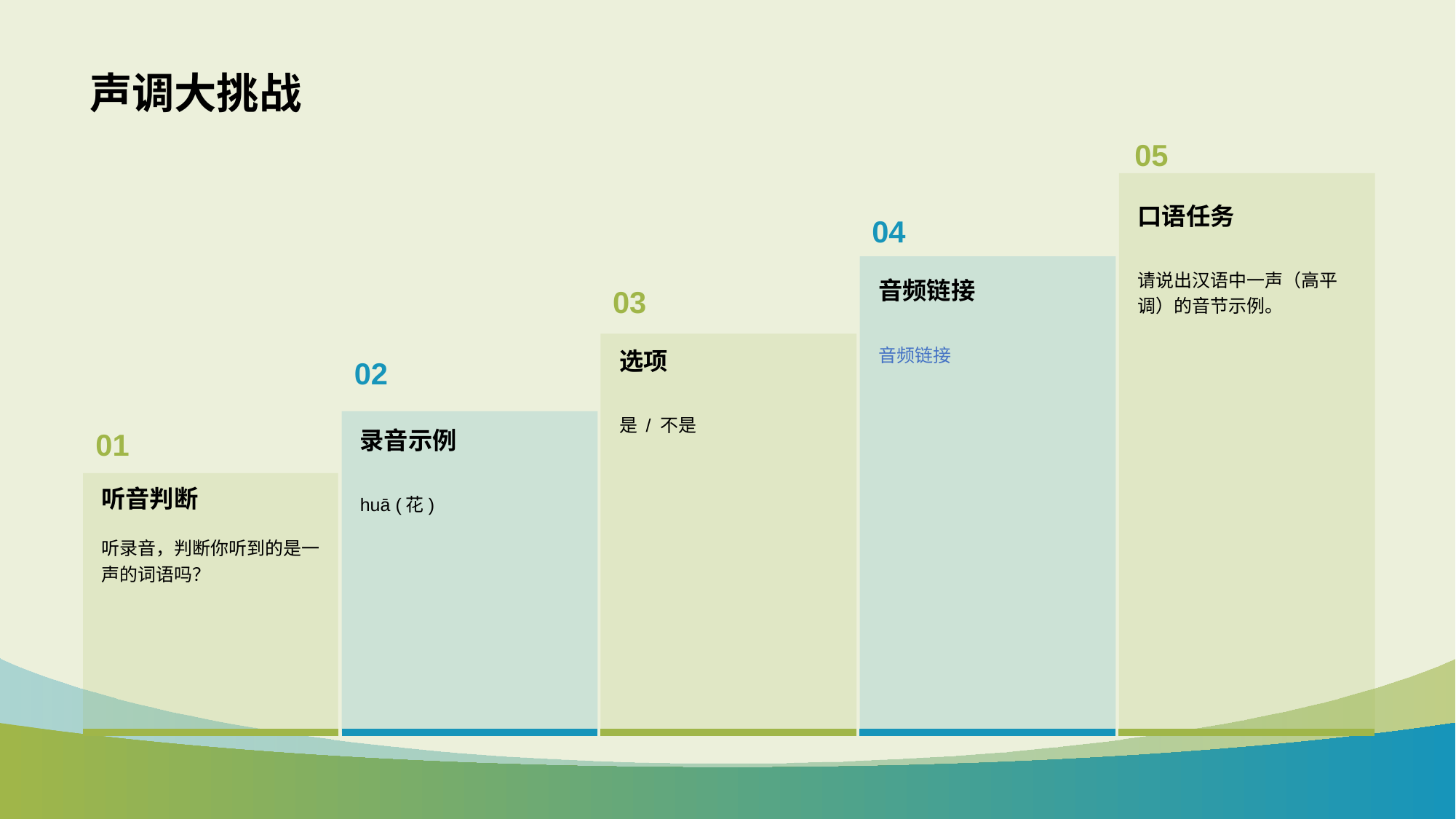

# 声调大挑战
05

口语任务
04

请说出汉语中一声（高平调）的音节示例。
音频链接
03
音频链接

选项
02
是 / 不是

01
录音示例

听音判断
huā (花)
听录音，判断你听到的是一声的词语吗？